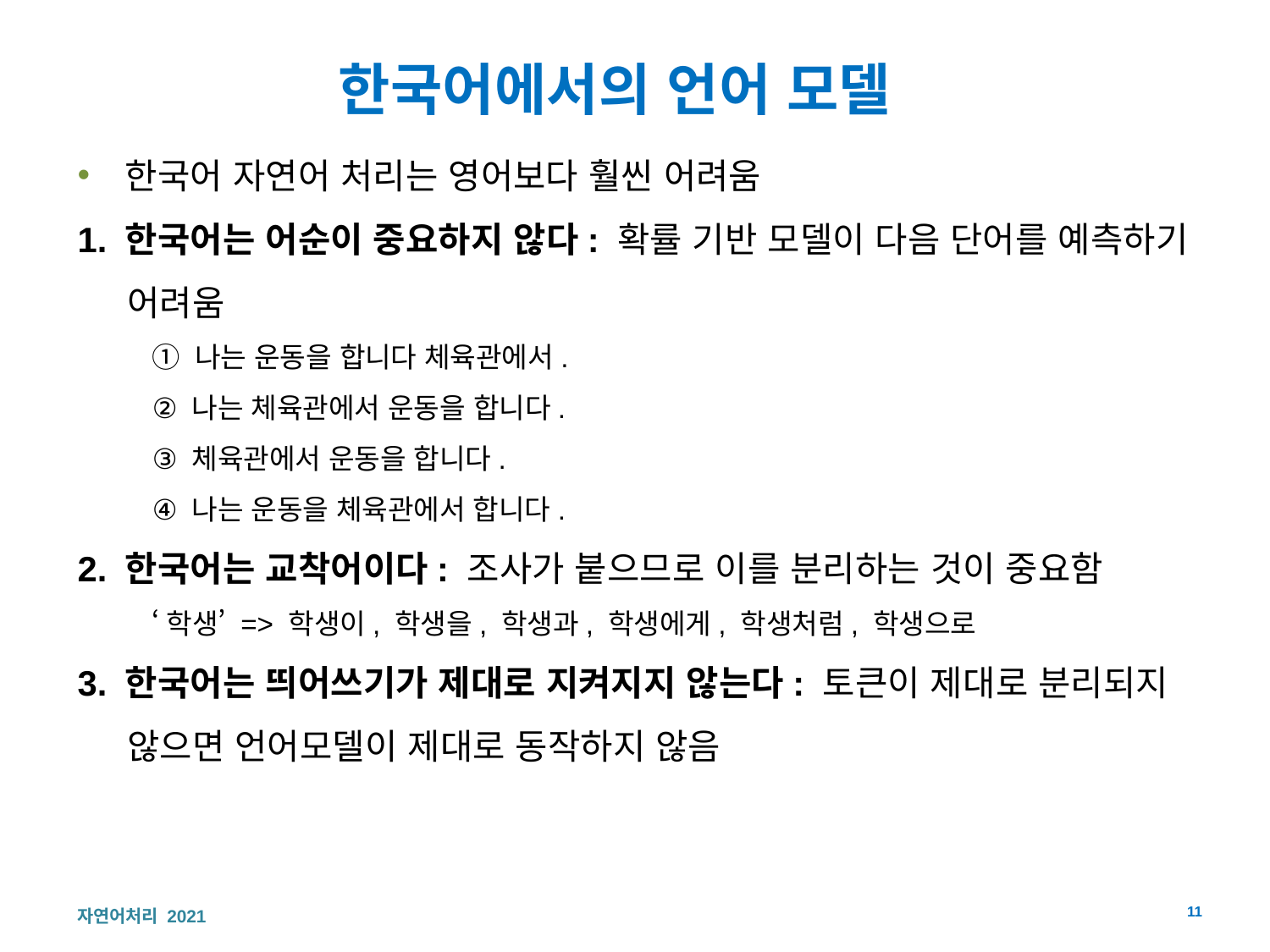

# 한국어에서의 언어 모델
한국어 자연어 처리는 영어보다 훨씬 어려움
1. 한국어는 어순이 중요하지 않다: 확률 기반 모델이 다음 단어를 예측하기 어려움
① 나는 운동을 합니다 체육관에서.
② 나는 체육관에서 운동을 합니다.
③ 체육관에서 운동을 합니다.
④ 나는 운동을 체육관에서 합니다.
2. 한국어는 교착어이다: 조사가 붙으므로 이를 분리하는 것이 중요함
‘학생’ => 학생이, 학생을, 학생과, 학생에게, 학생처럼, 학생으로
3. 한국어는 띄어쓰기가 제대로 지켜지지 않는다: 토큰이 제대로 분리되지 않으면 언어모델이 제대로 동작하지 않음